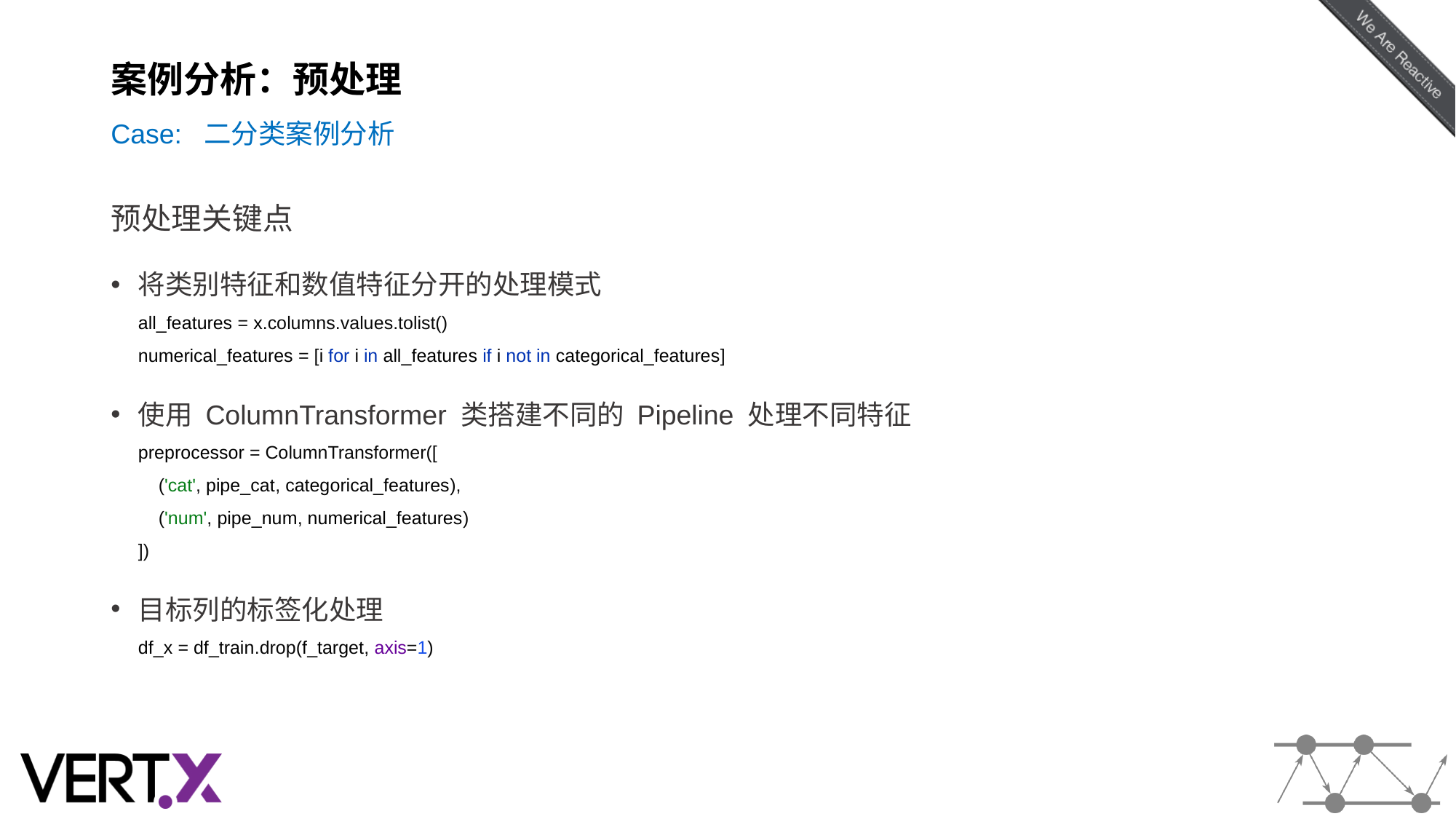

# 案例分析：预处理 Case:  二分类案例分析
预处理关键点
将类别特征和数值特征分开的处理模式
all_features = x.columns.values.tolist()
numerical_features = [i for i in all_features if i not in categorical_features]
使用 ColumnTransformer 类搭建不同的 Pipeline 处理不同特征
preprocessor = ColumnTransformer([
    ('cat', pipe_cat, categorical_features),
    ('num', pipe_num, numerical_features)
])
目标列的标签化处理
df_x = df_train.drop(f_target, axis=1)